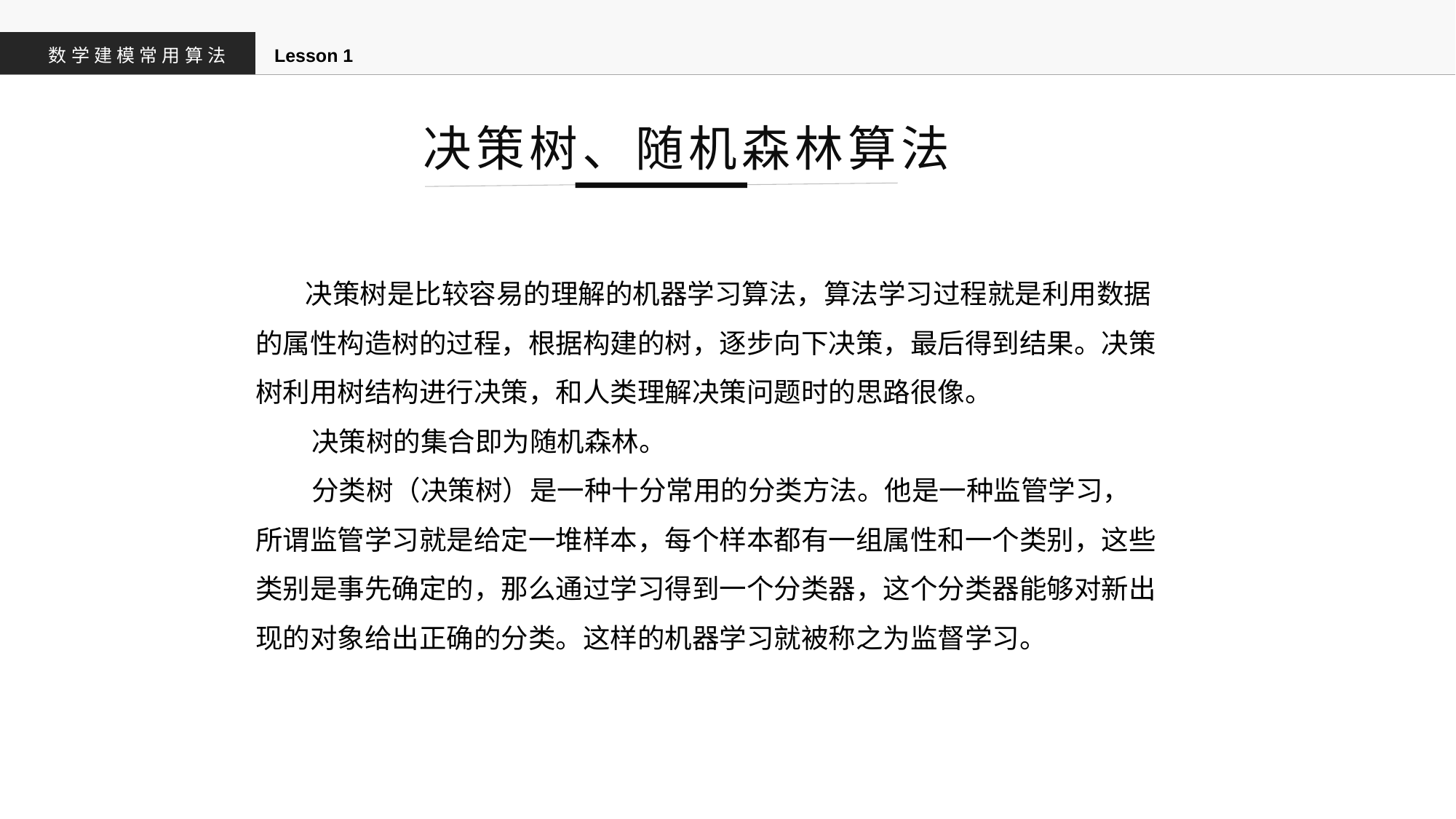

数学建模常用算法
Lesson 1
决策树、随机森林算法

       决策树是比较容易的理解的机器学习算法，算法学习过程就是利用数据的属性构造树的过程，根据构建的树，逐步向下决策，最后得到结果。决策树利用树结构进行决策，和人类理解决策问题时的思路很像。
        决策树的集合即为随机森林。
        分类树（决策树）是一种十分常用的分类方法。他是一种监管学习，所谓监管学习就是给定一堆样本，每个样本都有一组属性和一个类别，这些类别是事先确定的，那么通过学习得到一个分类器，这个分类器能够对新出现的对象给出正确的分类。这样的机器学习就被称之为监督学习。